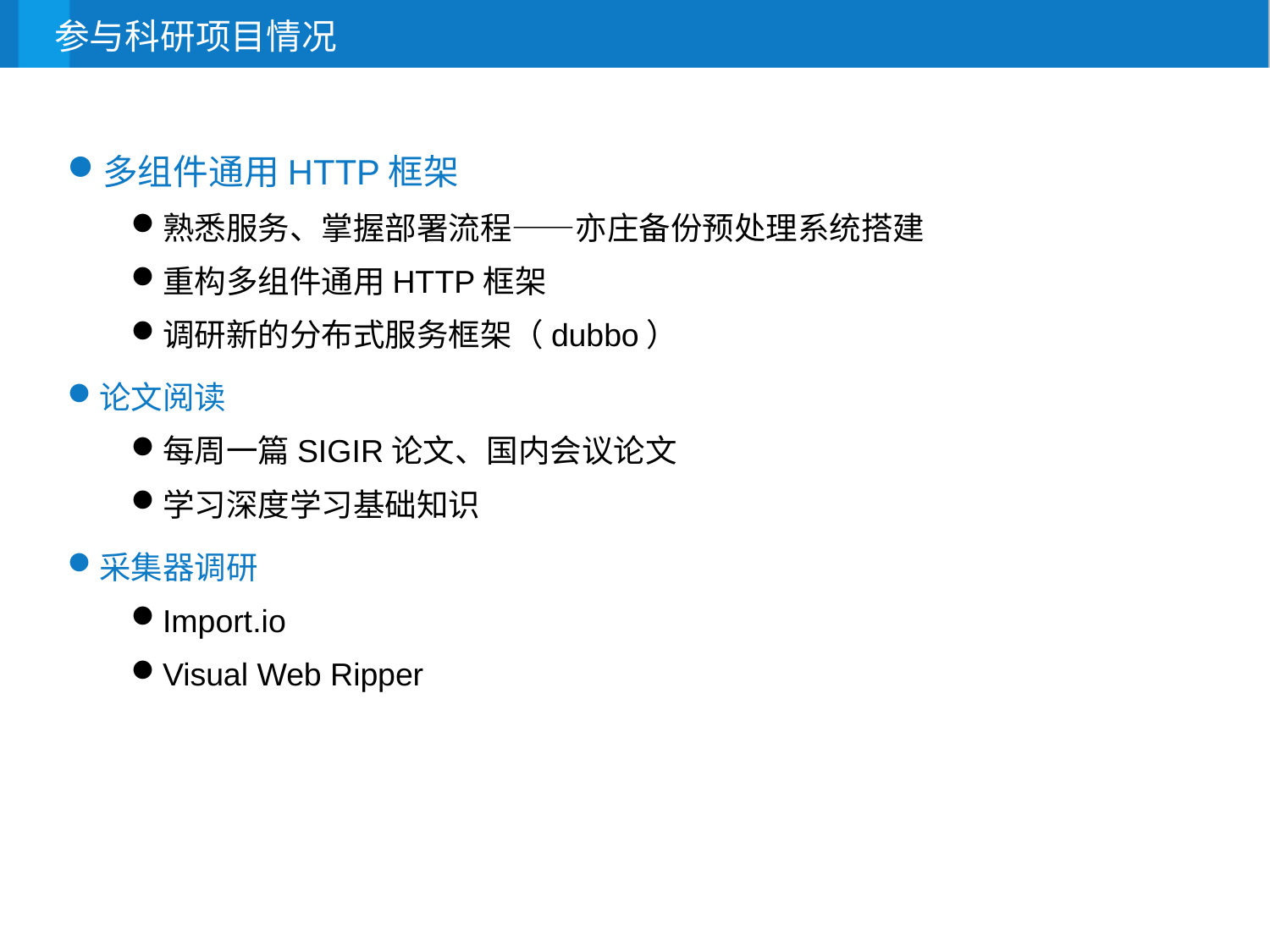

# 参与科研项目情况

多组件通用HTTP框架
熟悉服务、掌握部署流程——亦庄备份预处理系统搭建
重构多组件通用HTTP框架
调研新的分布式服务框架（dubbo）
论文阅读
每周一篇SIGIR论文、国内会议论文
学习深度学习基础知识
采集器调研
Import.io
Visual Web Ripper